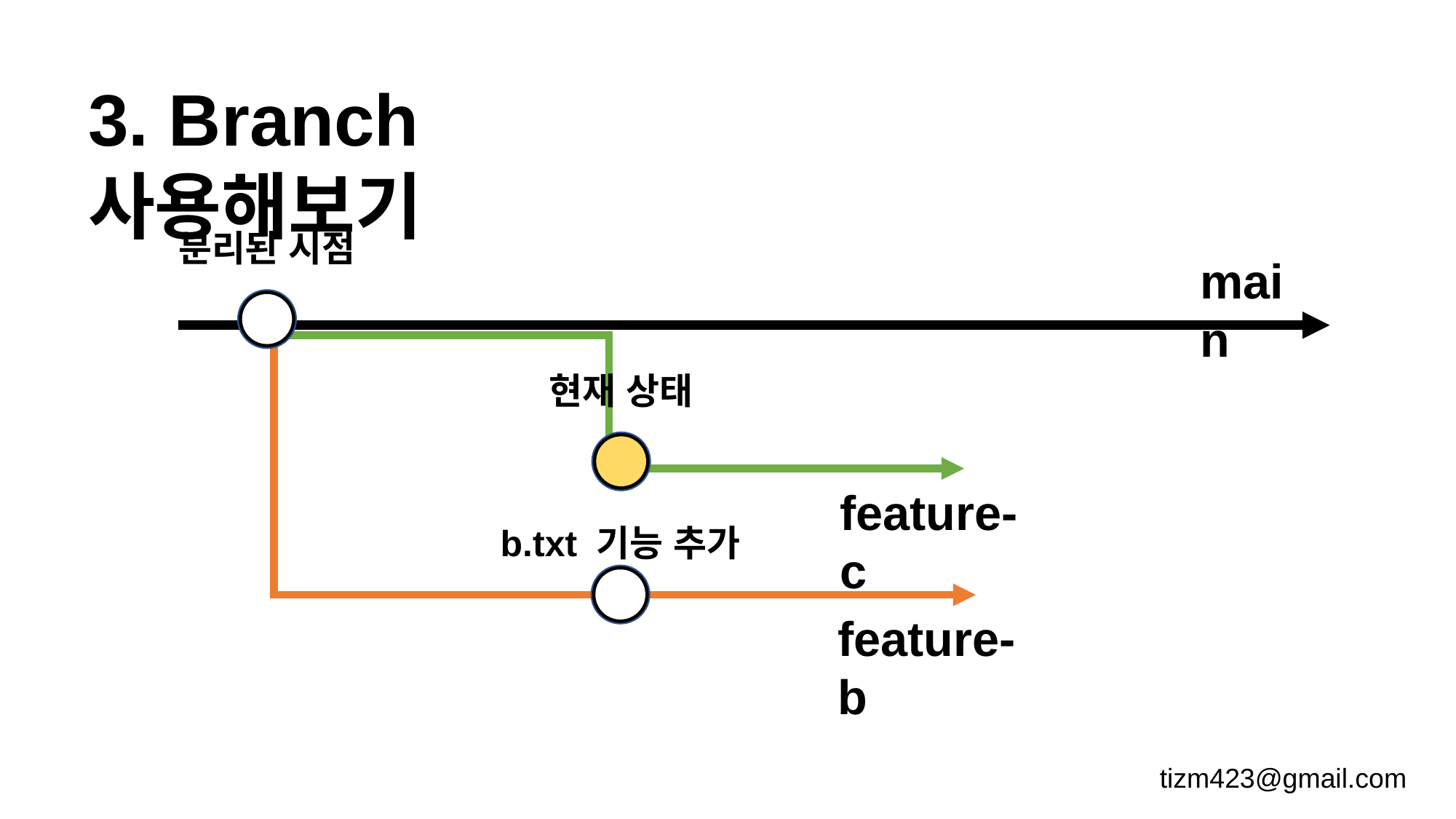

3. Branch 사용해보기
분리된 시점

main
현재 상태

feature-c
b.txt 기능 추가

feature-b
tizm423@gmail.com